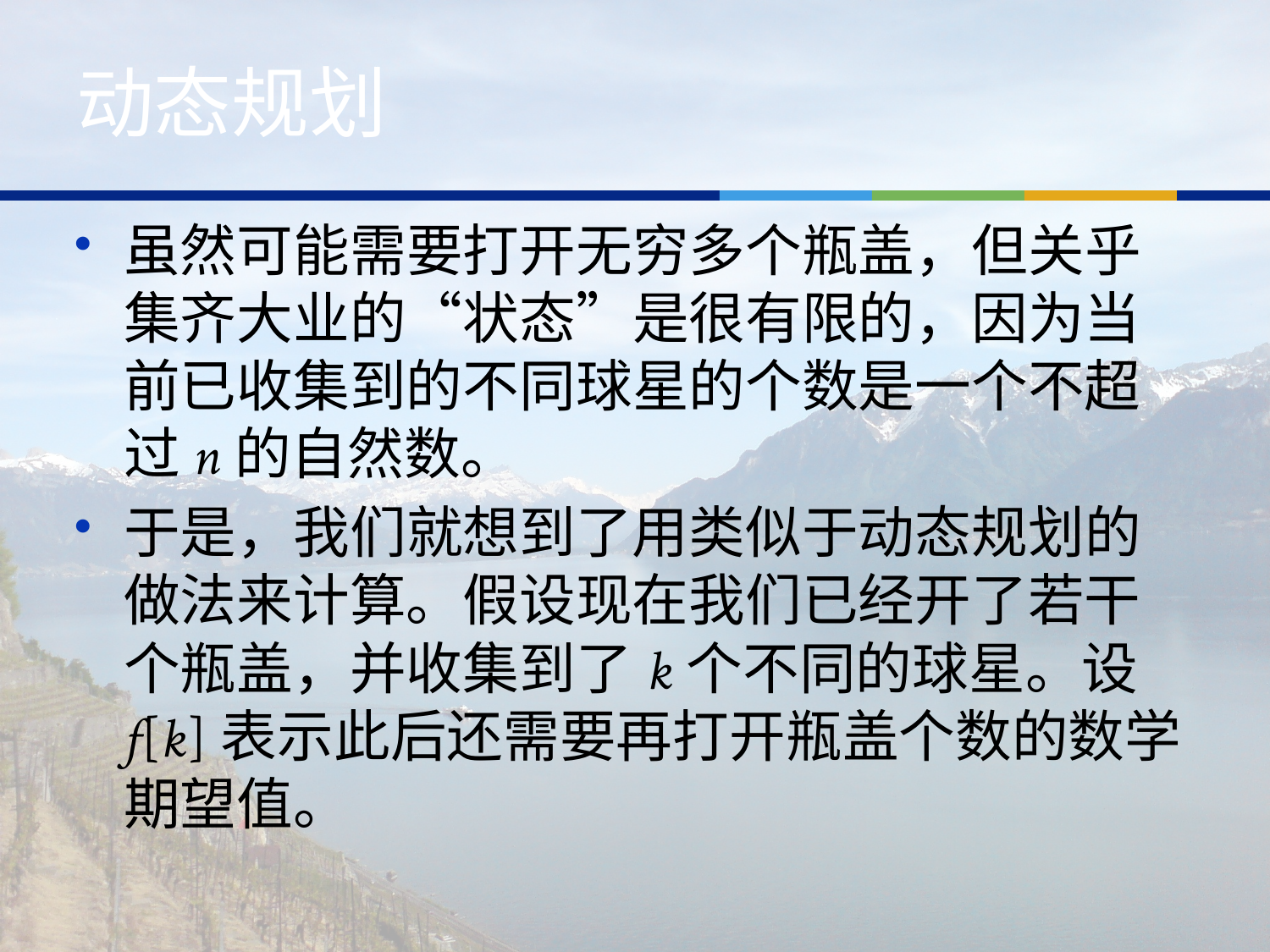

# 动态规划
虽然可能需要打开无穷多个瓶盖，但关乎集齐大业的“状态”是很有限的，因为当前已收集到的不同球星的个数是一个不超过n的自然数。
于是，我们就想到了用类似于动态规划的做法来计算。假设现在我们已经开了若干个瓶盖，并收集到了k个不同的球星。设f[k]表示此后还需要再打开瓶盖个数的数学期望值。